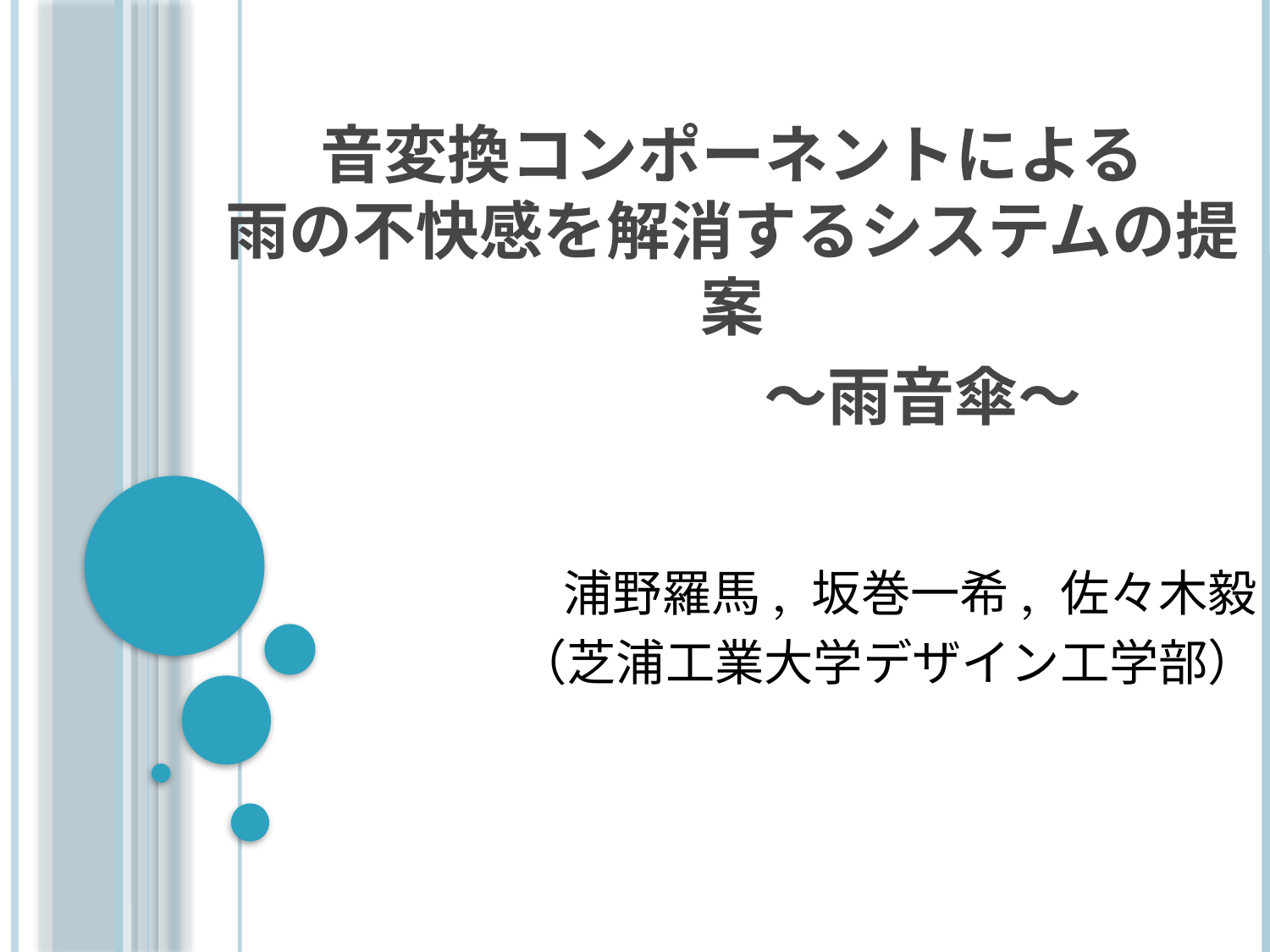

# 音変換コンポーネントによる 雨の不快感を解消するシステムの提案
～雨音傘～
浦野羅馬, 坂巻一希, 佐々木毅
（芝浦工業大学デザイン工学部）